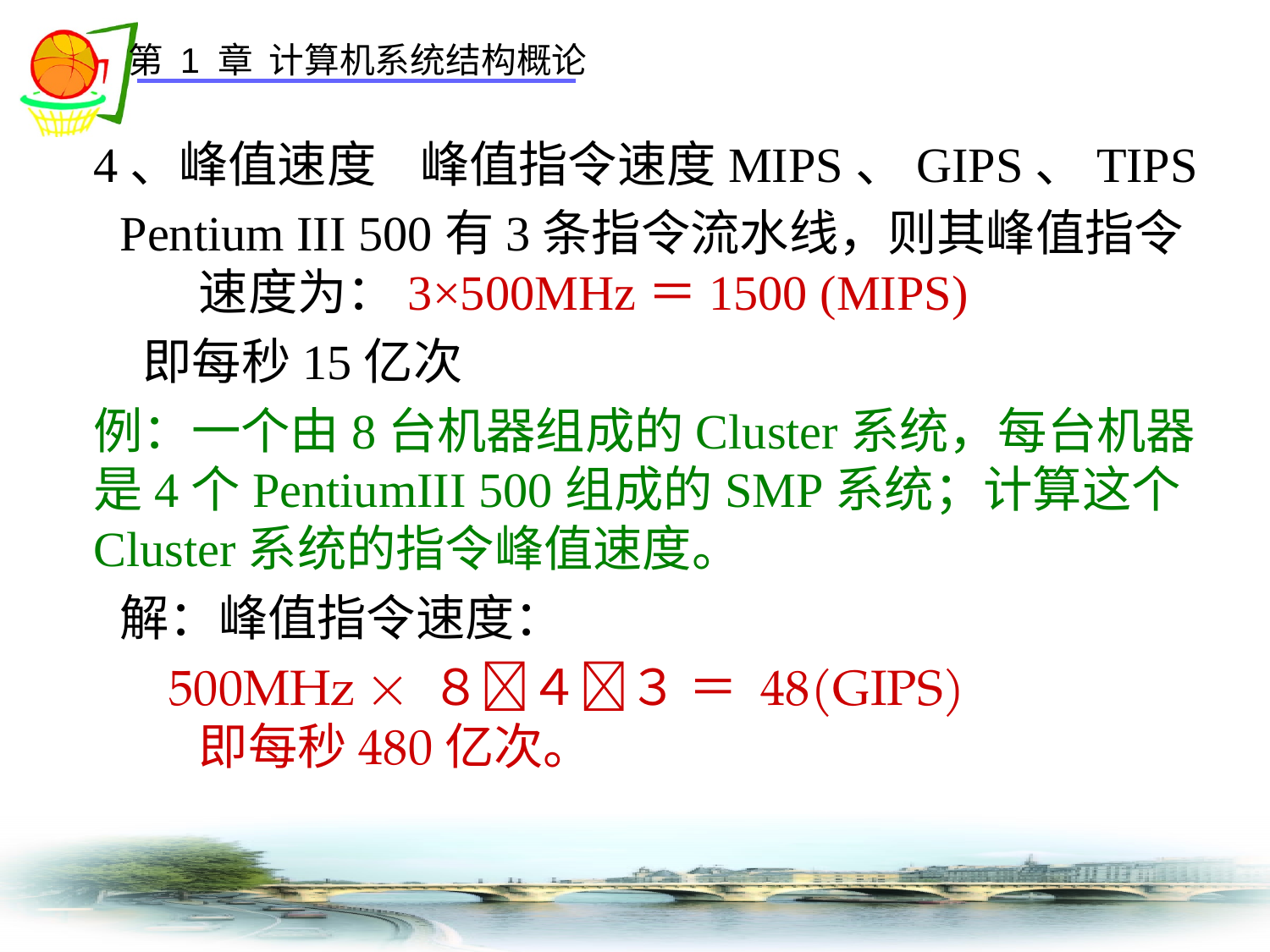

4、峰值速度    峰值指令速度MIPS、GIPS、TIPS
Pentium III 500有3条指令流水线，则其峰值指令速度为：3×500MHz＝1500 (MIPS)
 即每秒15亿次
例：一个由8台机器组成的Cluster系统，每台机器是4个PentiumIII 500组成的SMP系统；计算这个Cluster系统的指令峰值速度。
解：峰值指令速度：
    500MHz × ８×４×３ ＝ 48(GIPS)
即每秒480亿次。